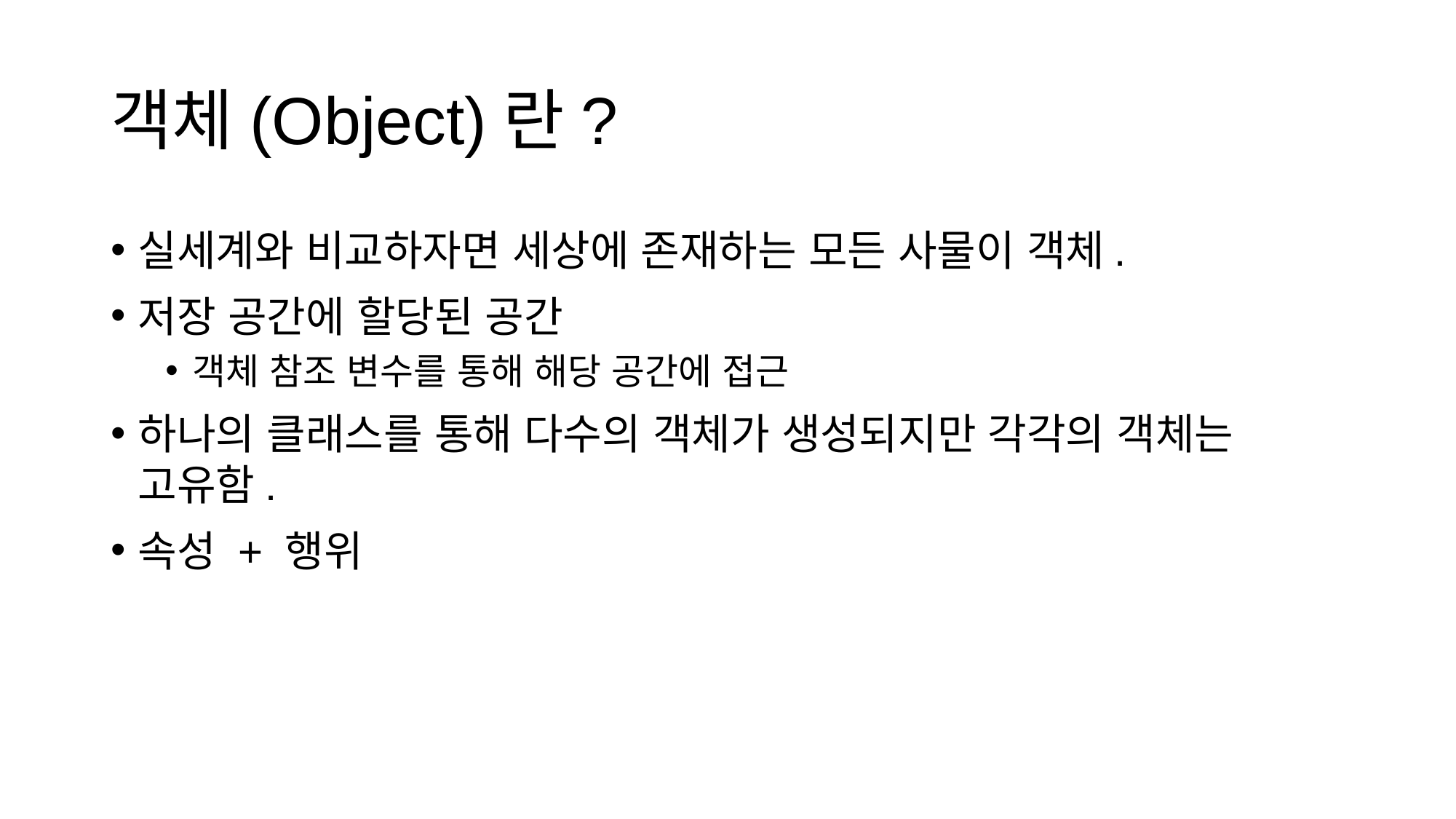

# 객체(Object)란?
실세계와 비교하자면 세상에 존재하는 모든 사물이 객체.
저장 공간에 할당된 공간
객체 참조 변수를 통해 해당 공간에 접근
하나의 클래스를 통해 다수의 객체가 생성되지만 각각의 객체는 고유함.
속성 + 행위